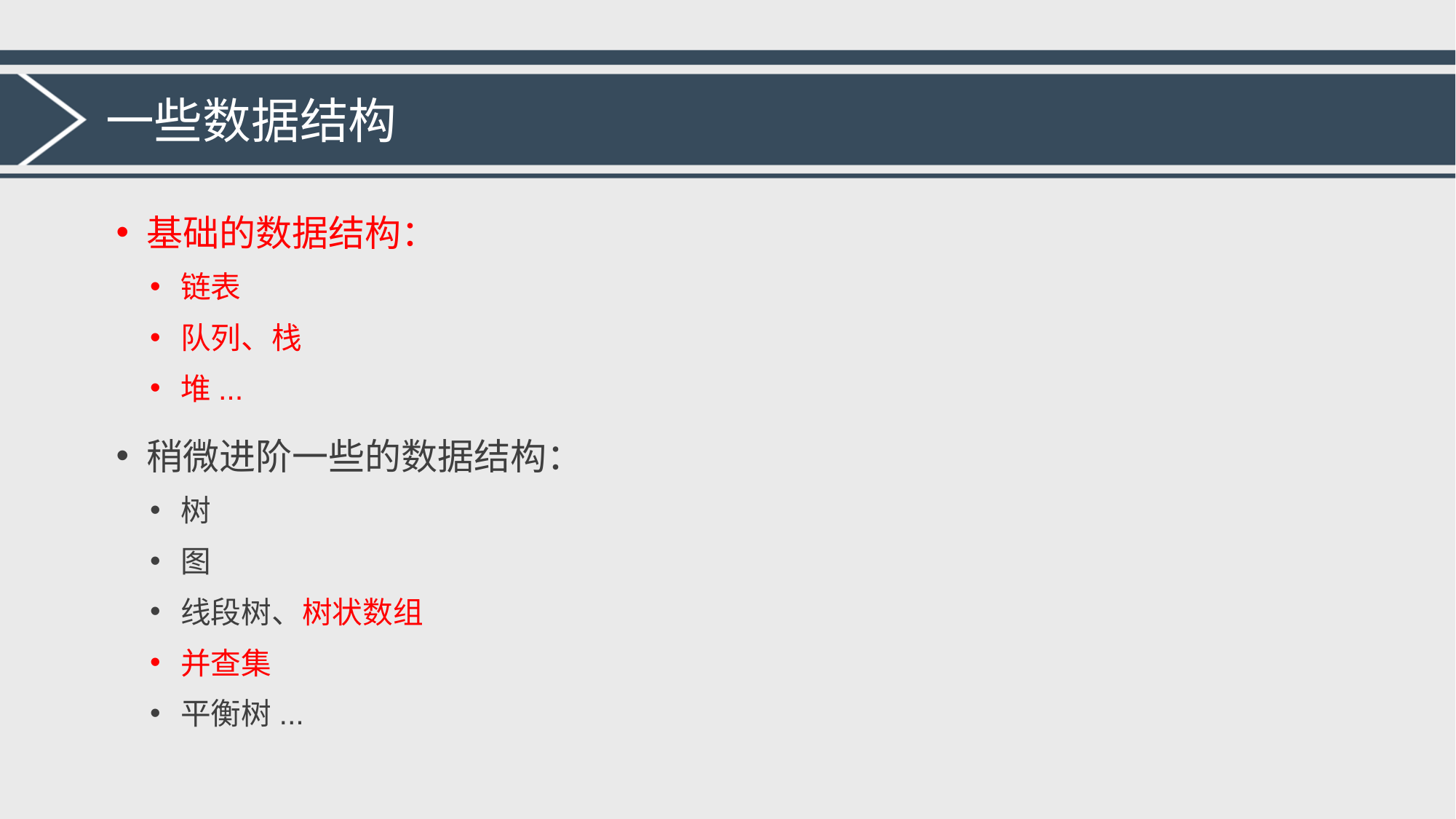

# 一些数据结构
基础的数据结构：
链表
队列、栈
堆...
稍微进阶一些的数据结构：
树
图
线段树、树状数组
并查集
平衡树...